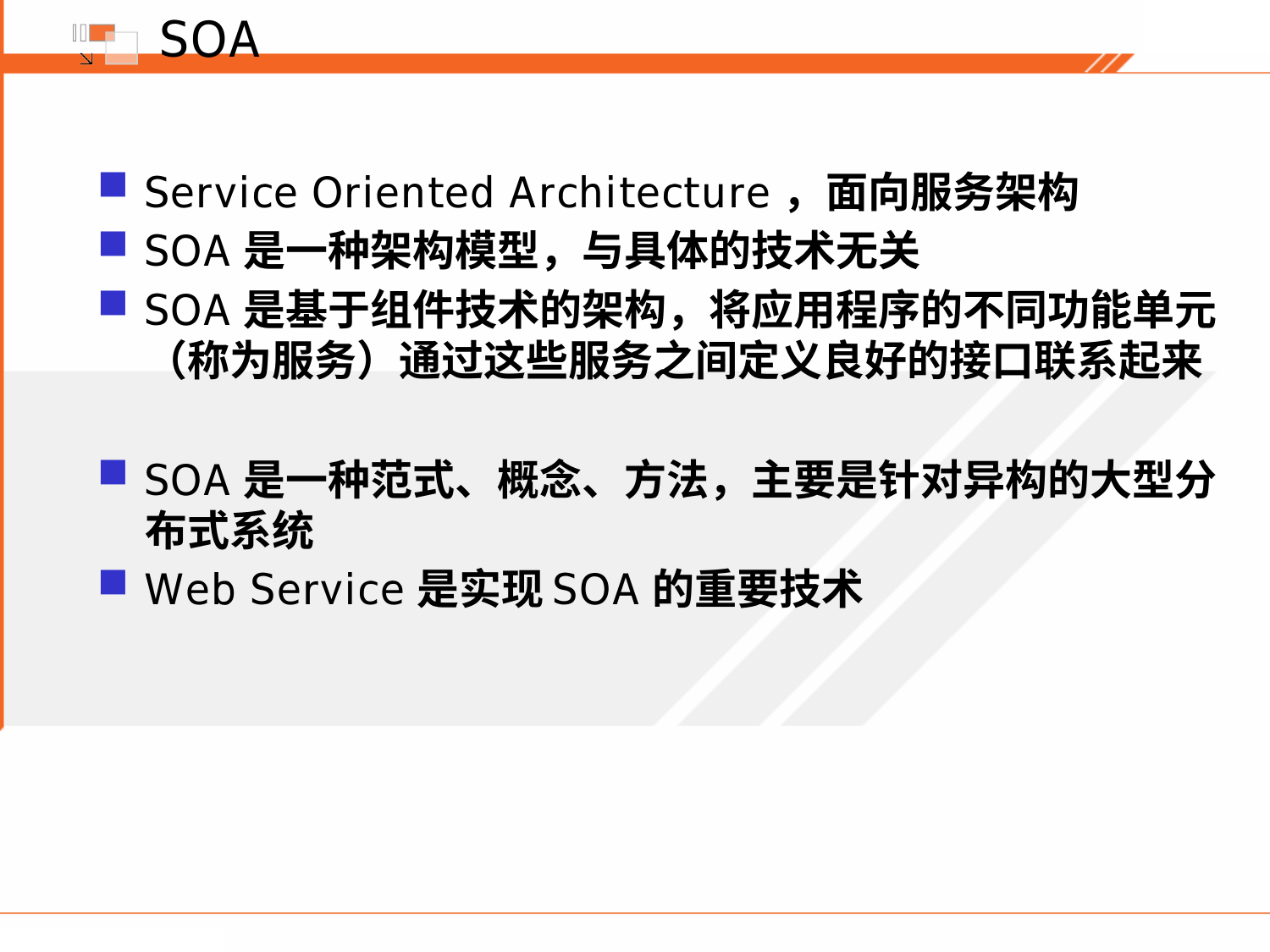

# SOA
Service Oriented Architecture，面向服务架构
SOA是一种架构模型，与具体的技术无关
SOA是基于组件技术的架构，将应用程序的不同功能单元（称为服务）通过这些服务之间定义良好的接口联系起来

SOA是一种范式、概念、方法，主要是针对异构的大型分布式系统
Web Service是实现SOA的重要技术